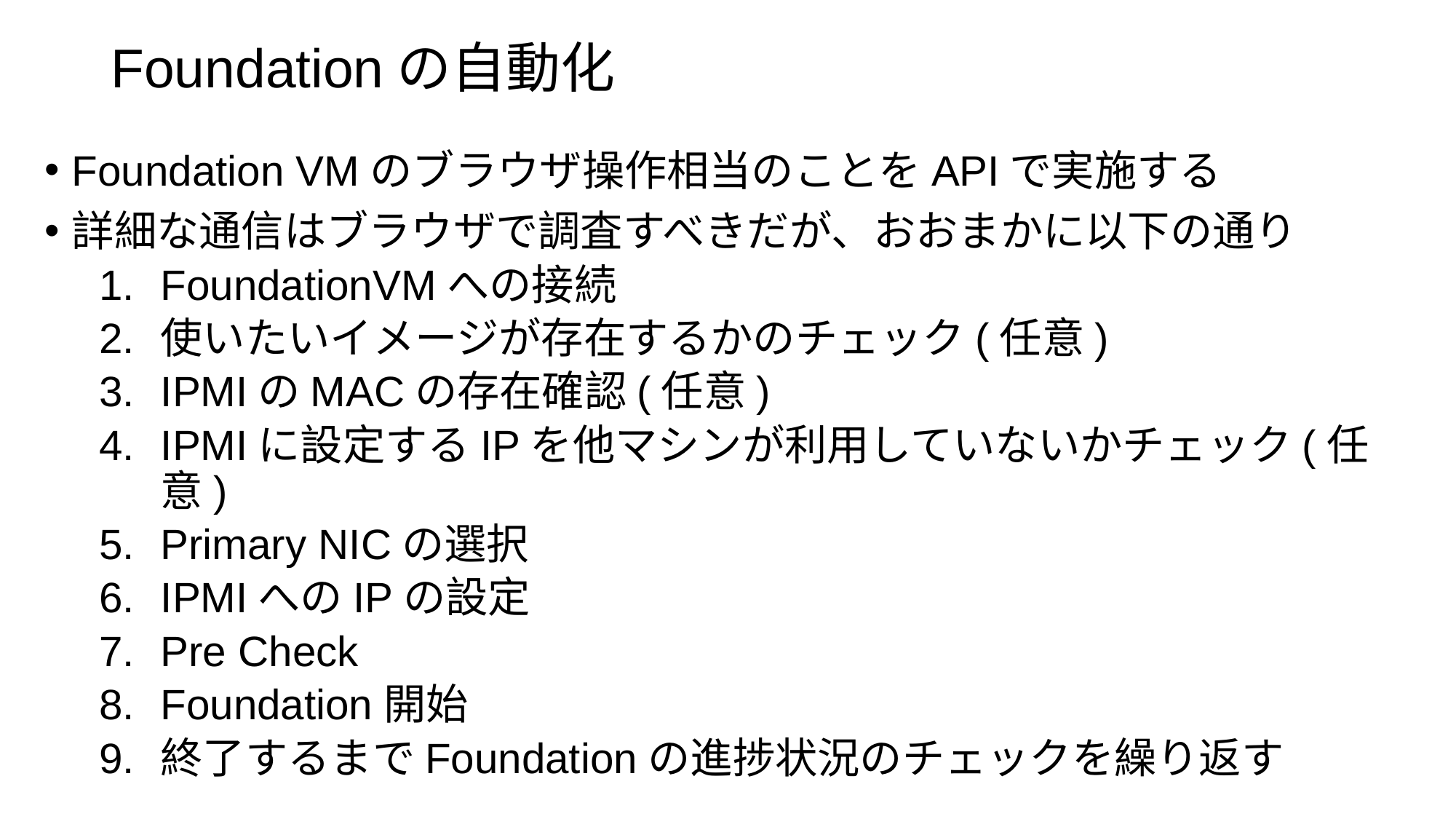

# Foundationの自動化
Foundation VMのブラウザ操作相当のことをAPIで実施する
詳細な通信はブラウザで調査すべきだが、おおまかに以下の通り
FoundationVMへの接続
使いたいイメージが存在するかのチェック(任意)
IPMIのMACの存在確認(任意)
IPMIに設定するIPを他マシンが利用していないかチェック(任意)
Primary NICの選択
IPMIへのIPの設定
Pre Check
Foundation開始
終了するまでFoundationの進捗状況のチェックを繰り返す